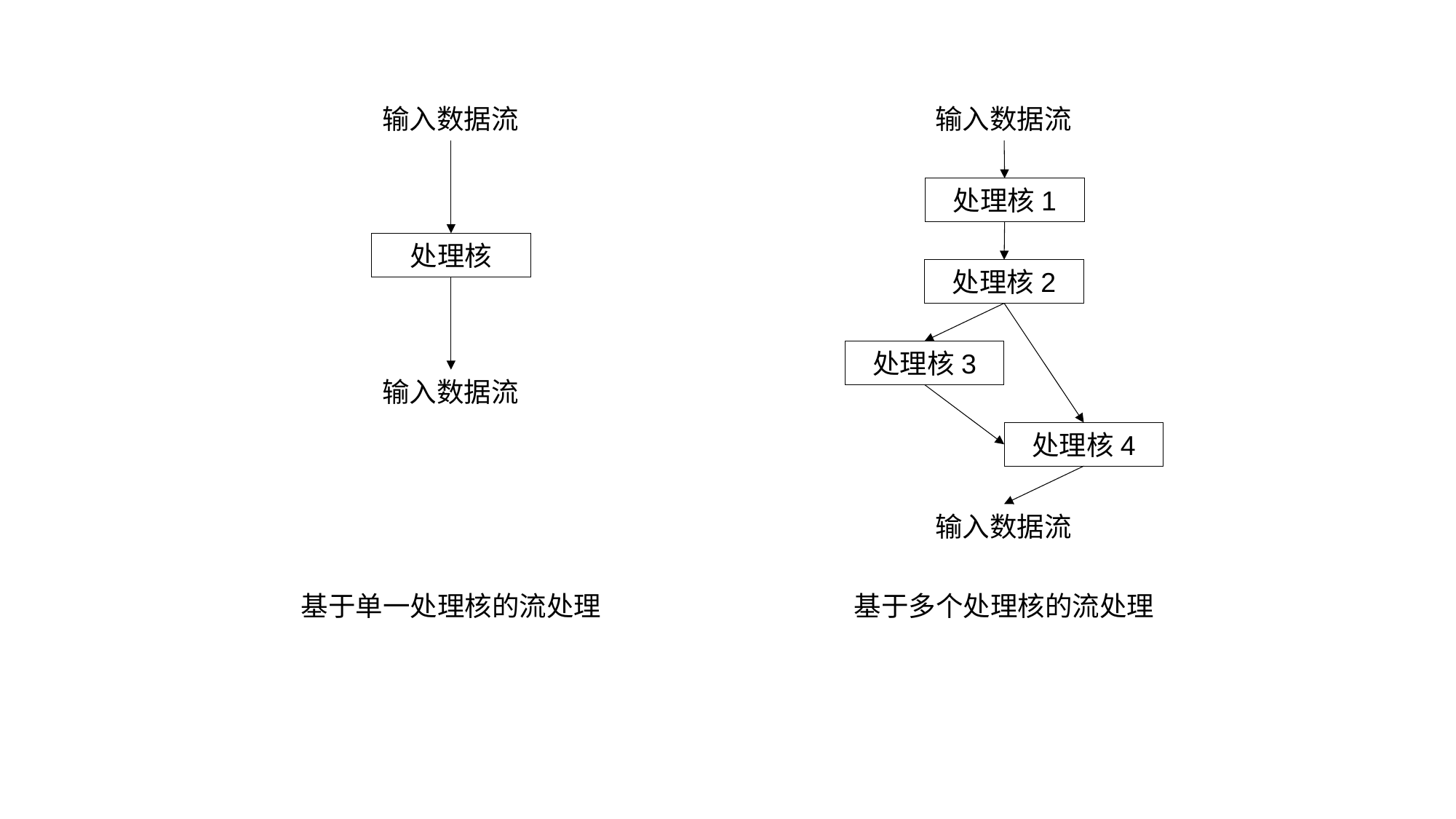

输入数据流
输入数据流
处理核1
处理核
处理核2
处理核3
输入数据流
处理核4
输入数据流
基于单一处理核的流处理
基于多个处理核的流处理